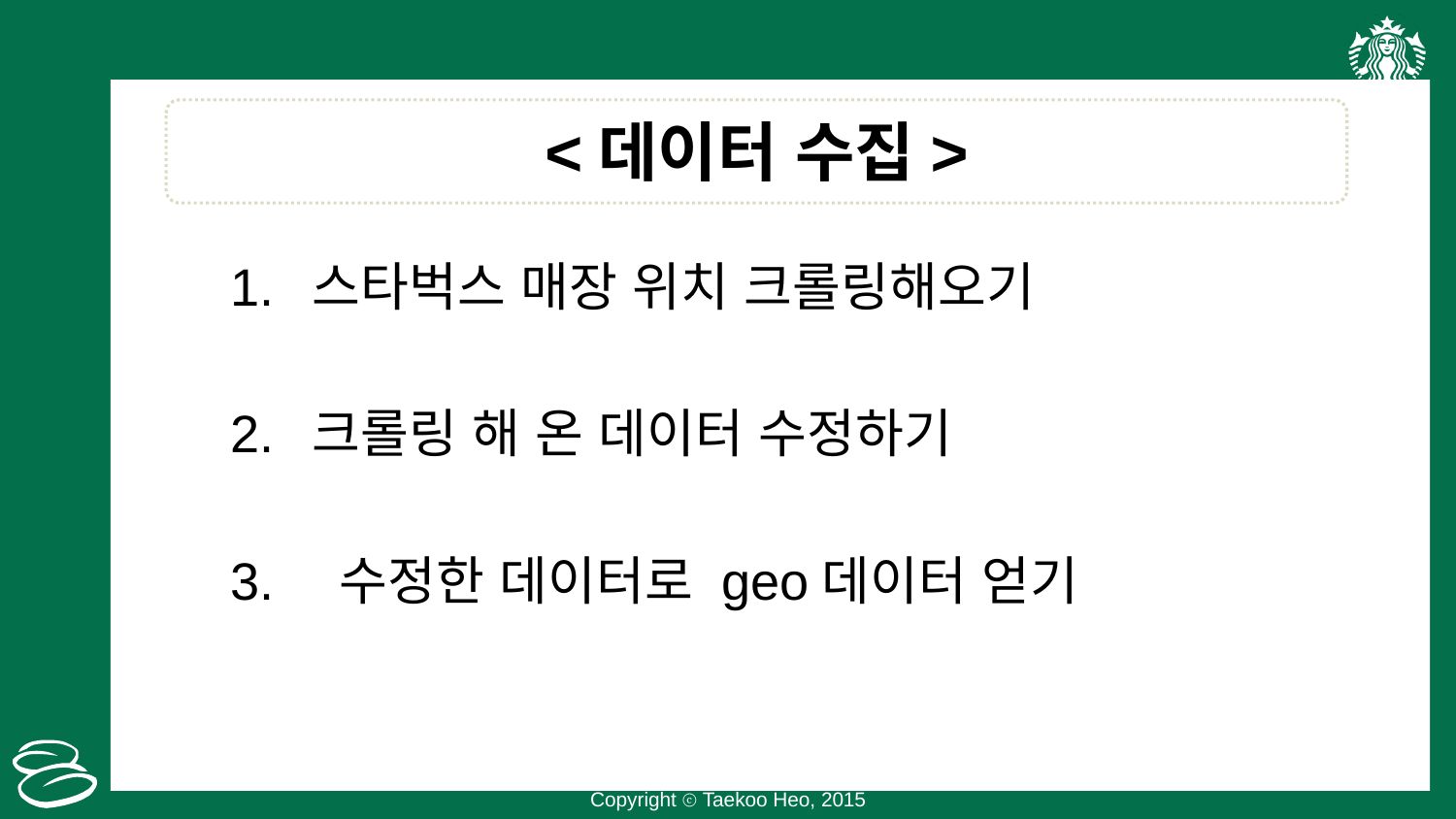

<데이터 수집>
스타벅스 매장 위치 크롤링해오기

크롤링 해 온 데이터 수정하기

 수정한 데이터로 geo데이터 얻기